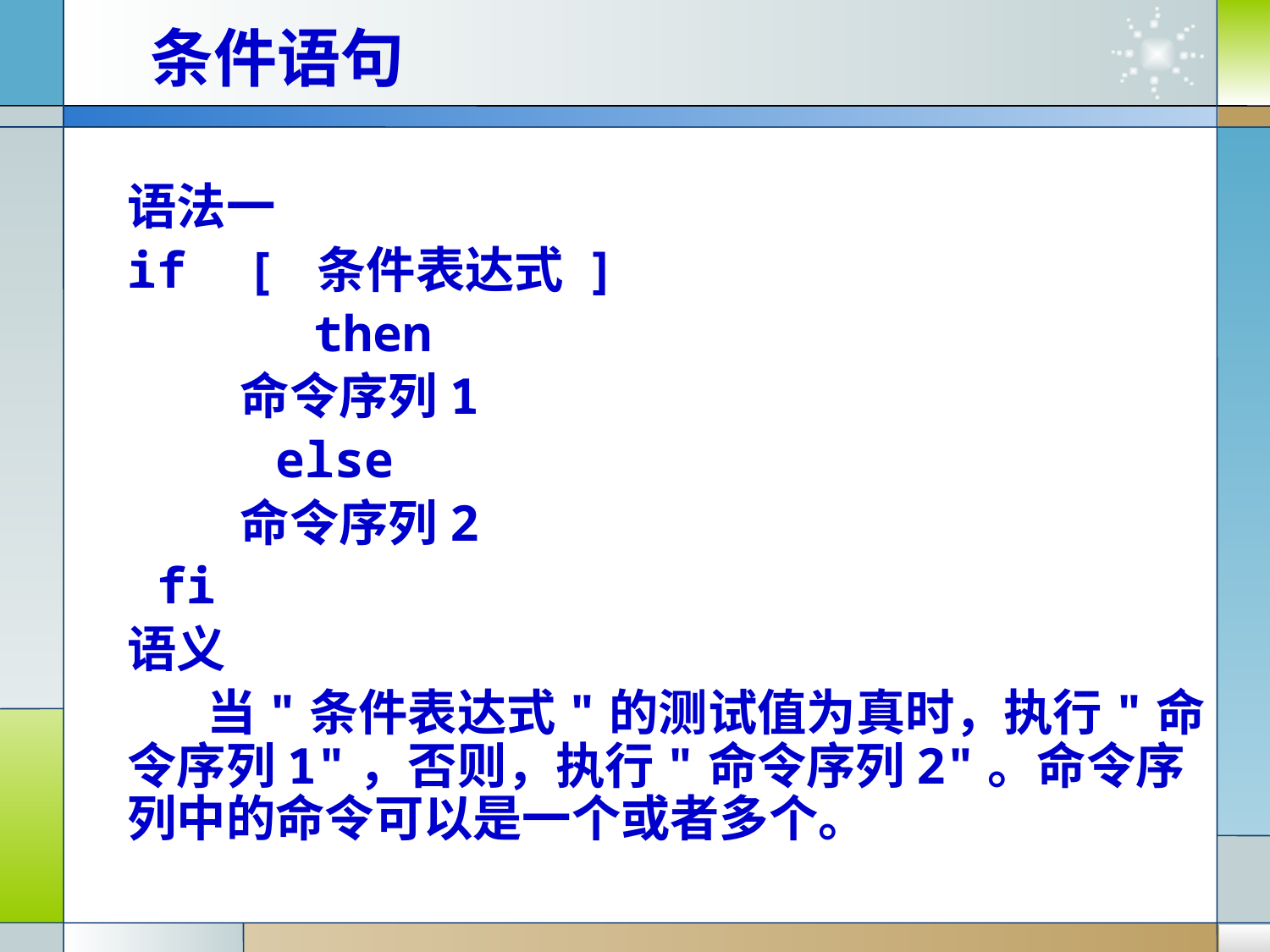

# 条件语句
语法一
if  [ 条件表达式 ]
 	  then
         命令序列1
     else
         命令序列2
 fi
语义
      当"条件表达式"的测试值为真时，执行"命令序列1"，否则，执行"命令序列2"。命令序列中的命令可以是一个或者多个。